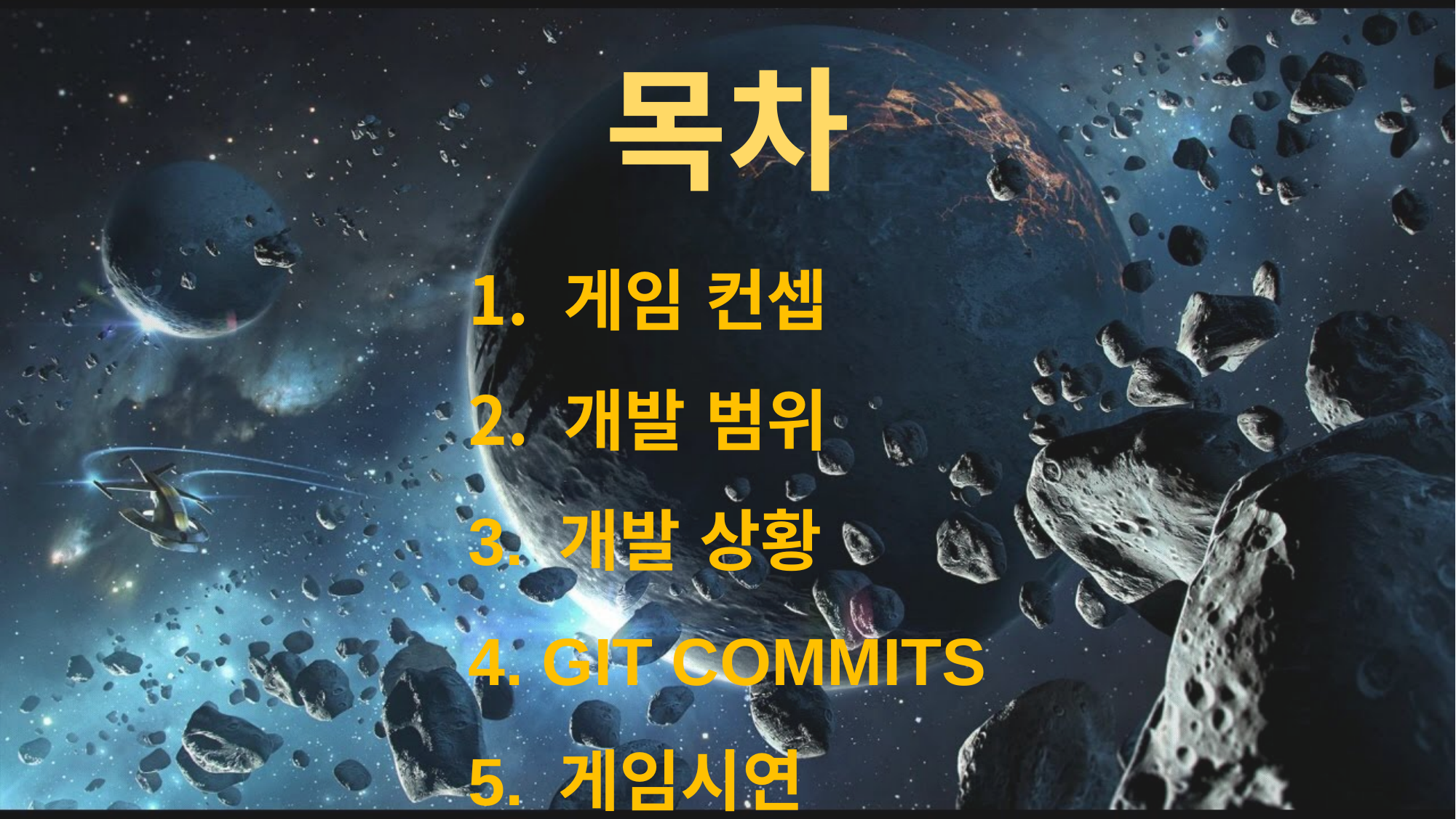

목차
 게임 컨셉
 개발 범위
3. 개발 상황
4. GIT COMMITS
5. 게임시연